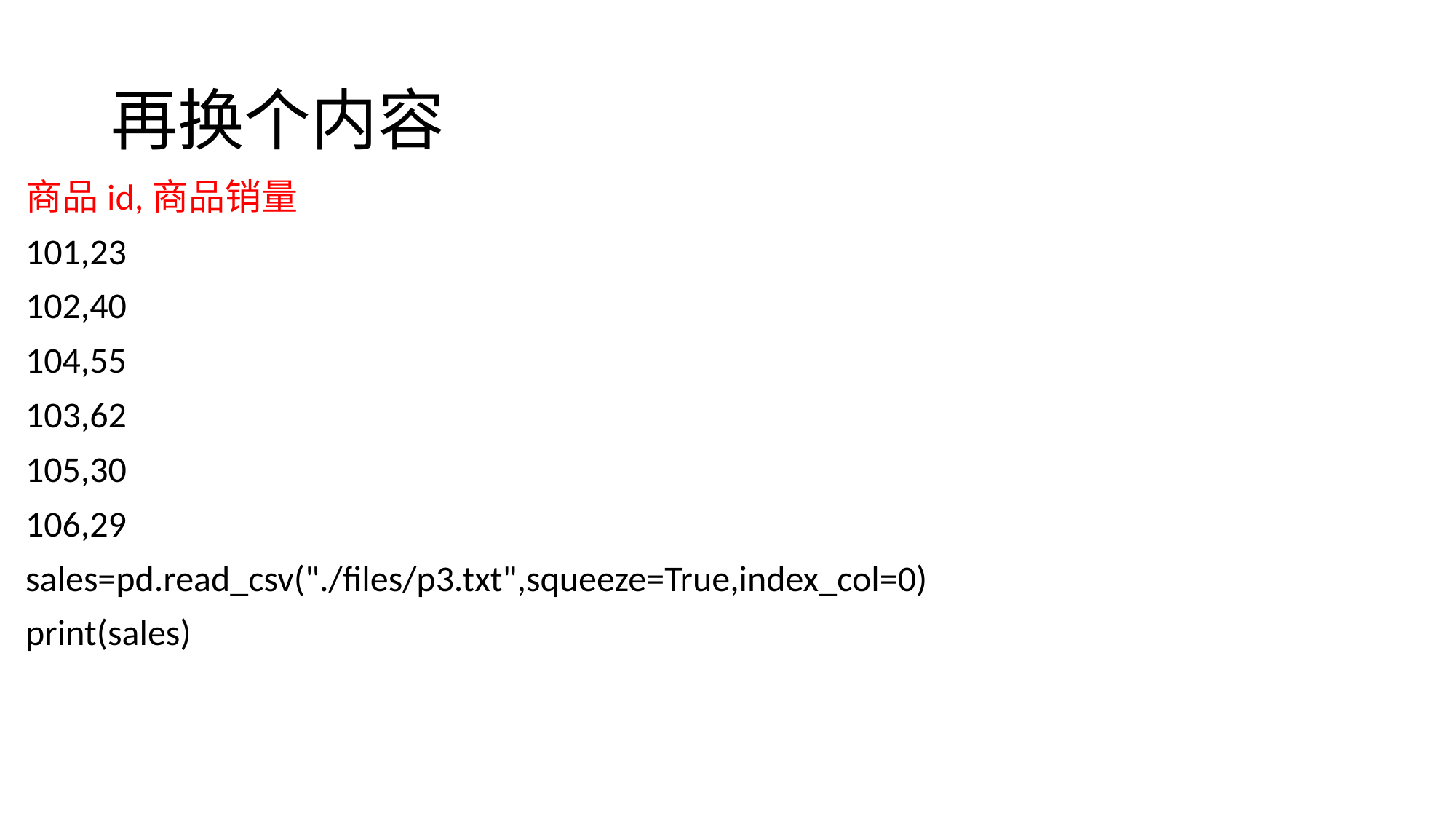

# 再换个内容
商品id,商品销量
101,23
102,40
104,55
103,62
105,30
106,29
sales=pd.read_csv("./files/p3.txt",squeeze=True,index_col=0)
print(sales)